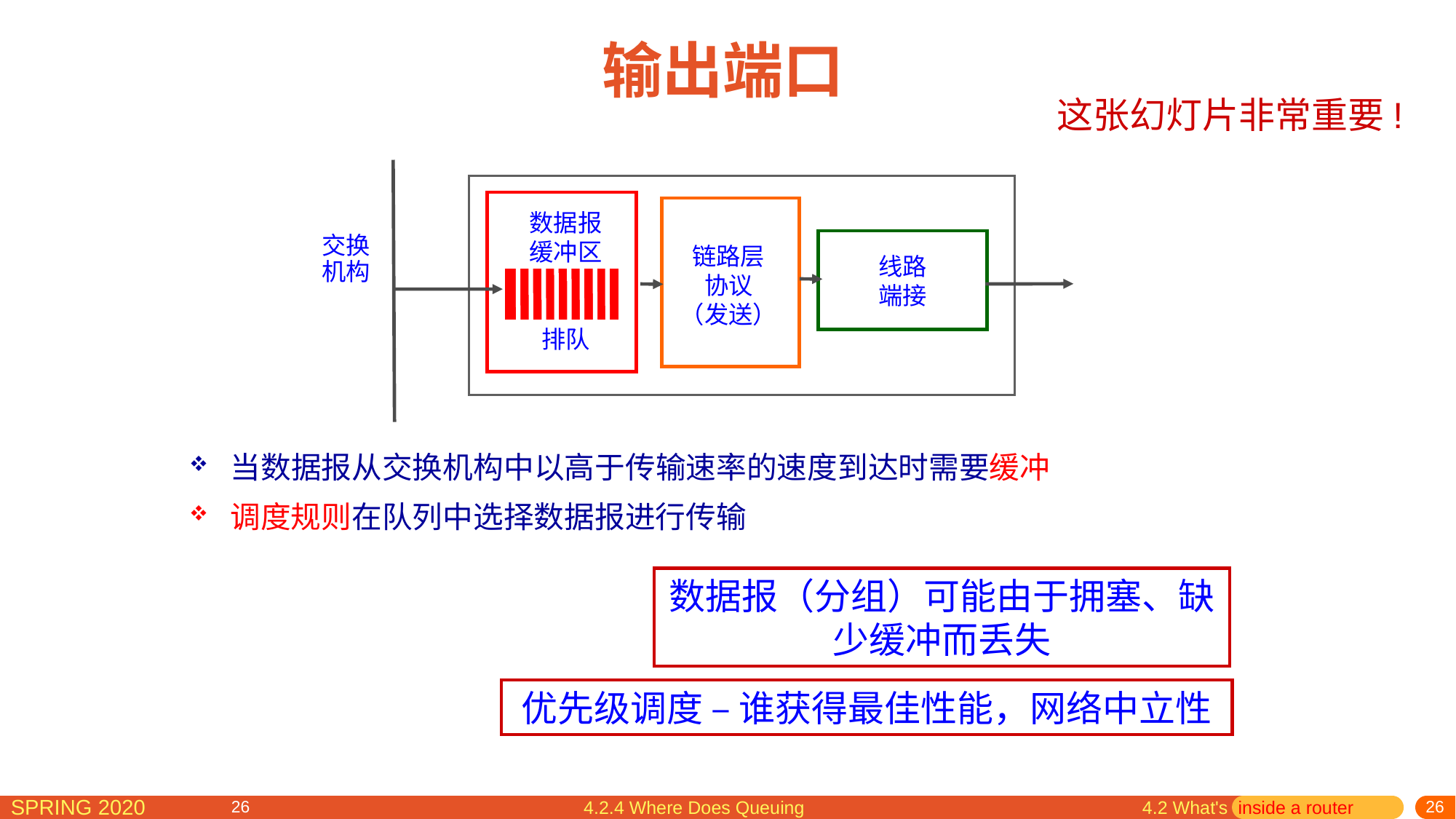

# 输出端口
这张幻灯片非常重要!

数据报
缓冲区

排队

交换
机构
线路
端接
链路层
协议
（发送）

当数据报从交换机构中以高于传输速率的速度到达时需要缓冲
调度规则在队列中选择数据报进行传输
数据报（分组）可能由于拥塞、缺少缓冲而丢失
优先级调度 – 谁获得最佳性能，网络中立性
4.2.4 Where Does Queuing Occur?
4.2 What's  inside a router